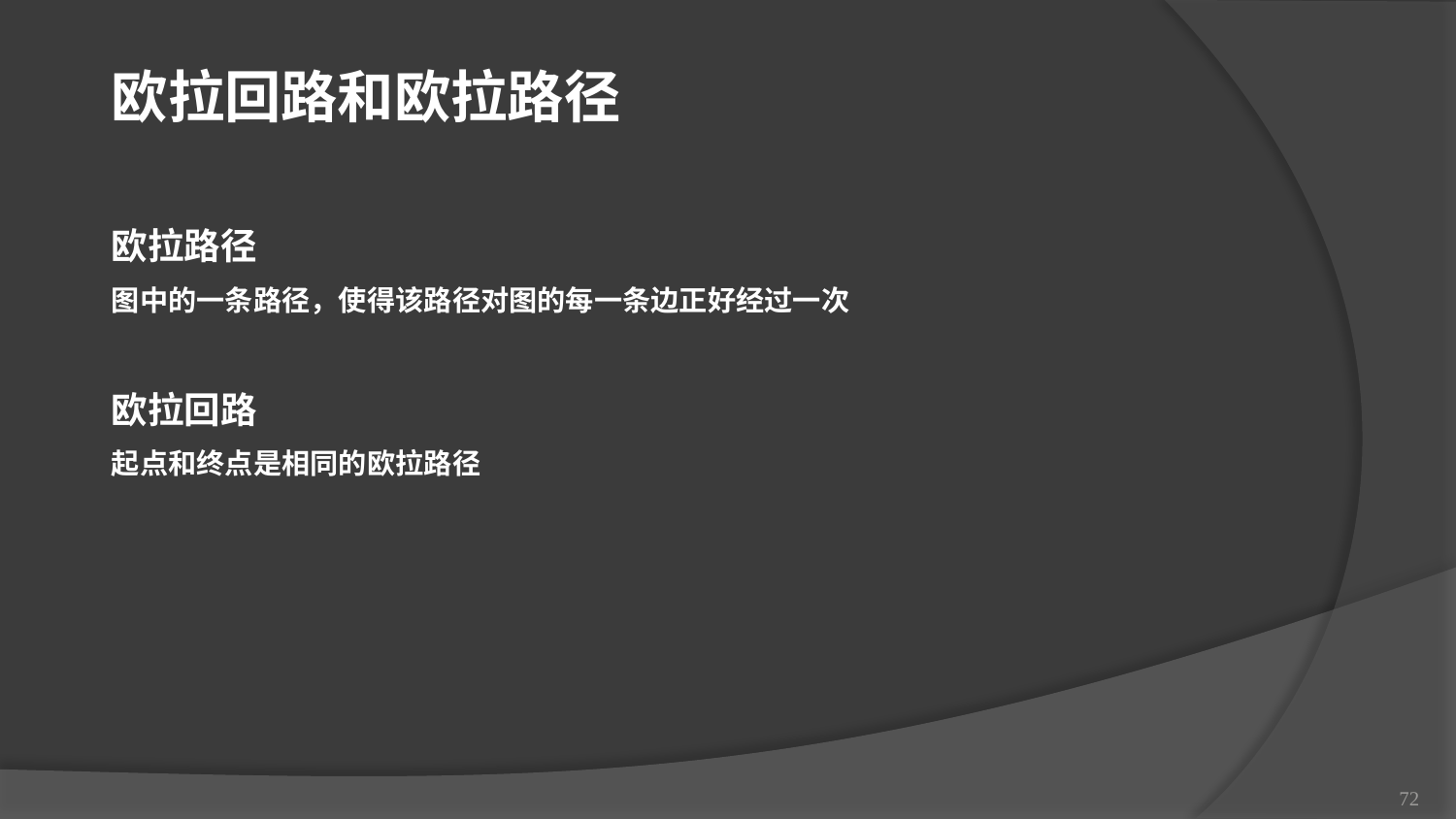

欧拉回路和欧拉路径
欧拉路径
图中的一条路径，使得该路径对图的每一条边正好经过一次

欧拉回路
起点和终点是相同的欧拉路径
72